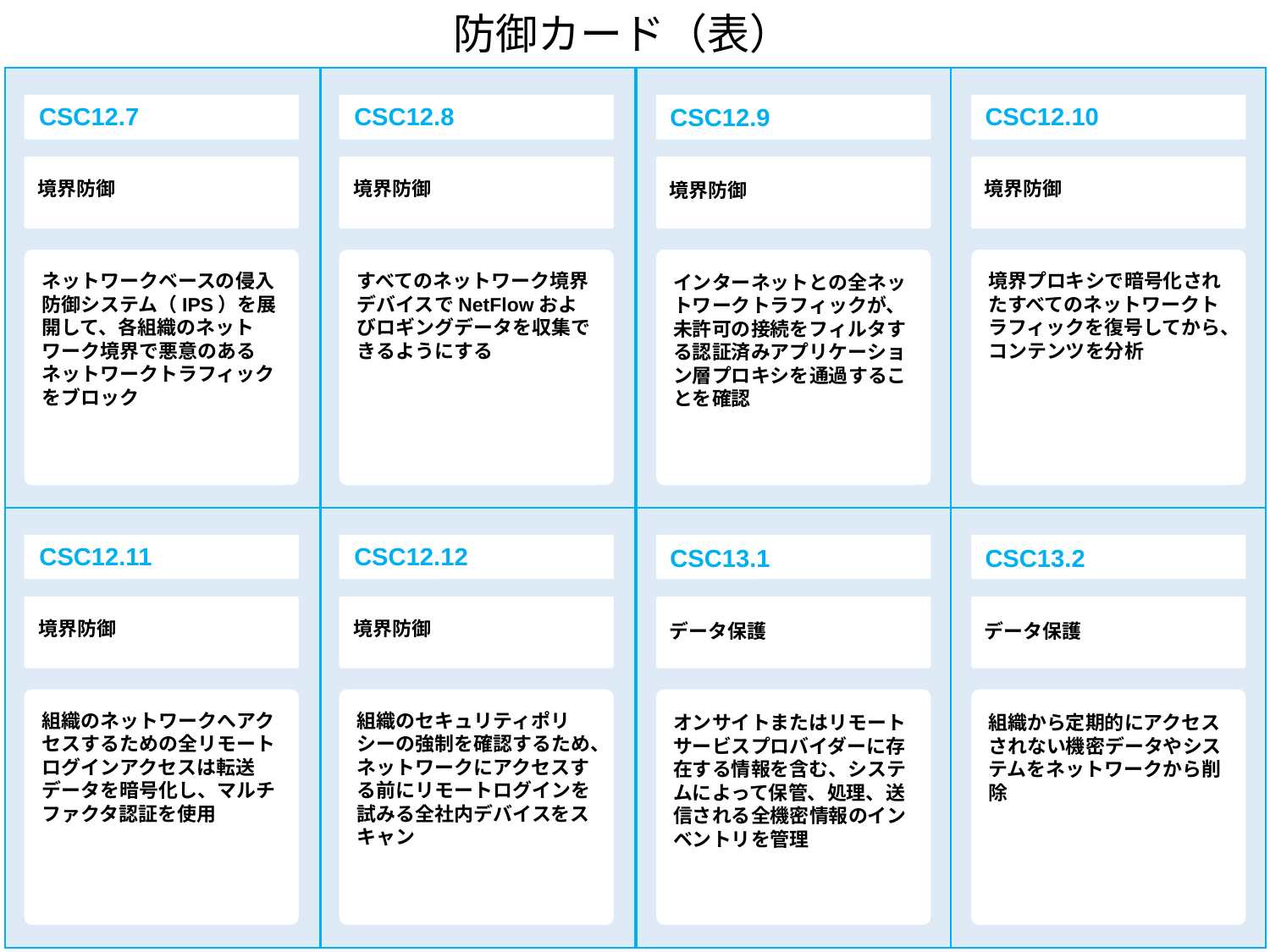

防御カード（表）

CSC12.7

CSC12.8

CSC12.10
CSC12.9

境界防御
境界防御
境界防御
境界防御

ネットワークベースの侵入防御システム（IPS）を展開して、各組織のネットワーク境界で悪意のあるネットワークトラフィックをブロック
すべてのネットワーク境界デバイスでNetFlowおよびロギングデータを収集できるようにする
境界プロキシで暗号化されたすべてのネットワークトラフィックを復号してから、コンテンツを分析
インターネットとの全ネットワークトラフィックが、未許可の接続をフィルタする認証済みアプリケーション層プロキシを通過することを確認

CSC12.11

CSC12.12

CSC13.1
CSC13.2

境界防御
境界防御
データ保護
データ保護

組織のネットワークへアクセスするための全リモートログインアクセスは転送データを暗号化し、マルチファクタ認証を使用
組織のセキュリティポリシーの強制を確認するため、ネットワークにアクセスする前にリモートログインを試みる全社内デバイスをスキャン
オンサイトまたはリモートサービスプロバイダーに存在する情報を含む、システムによって保管、処理、送信される全機密情報のインベントリを管理
組織から定期的にアクセスされない機密データやシステムをネットワークから削除